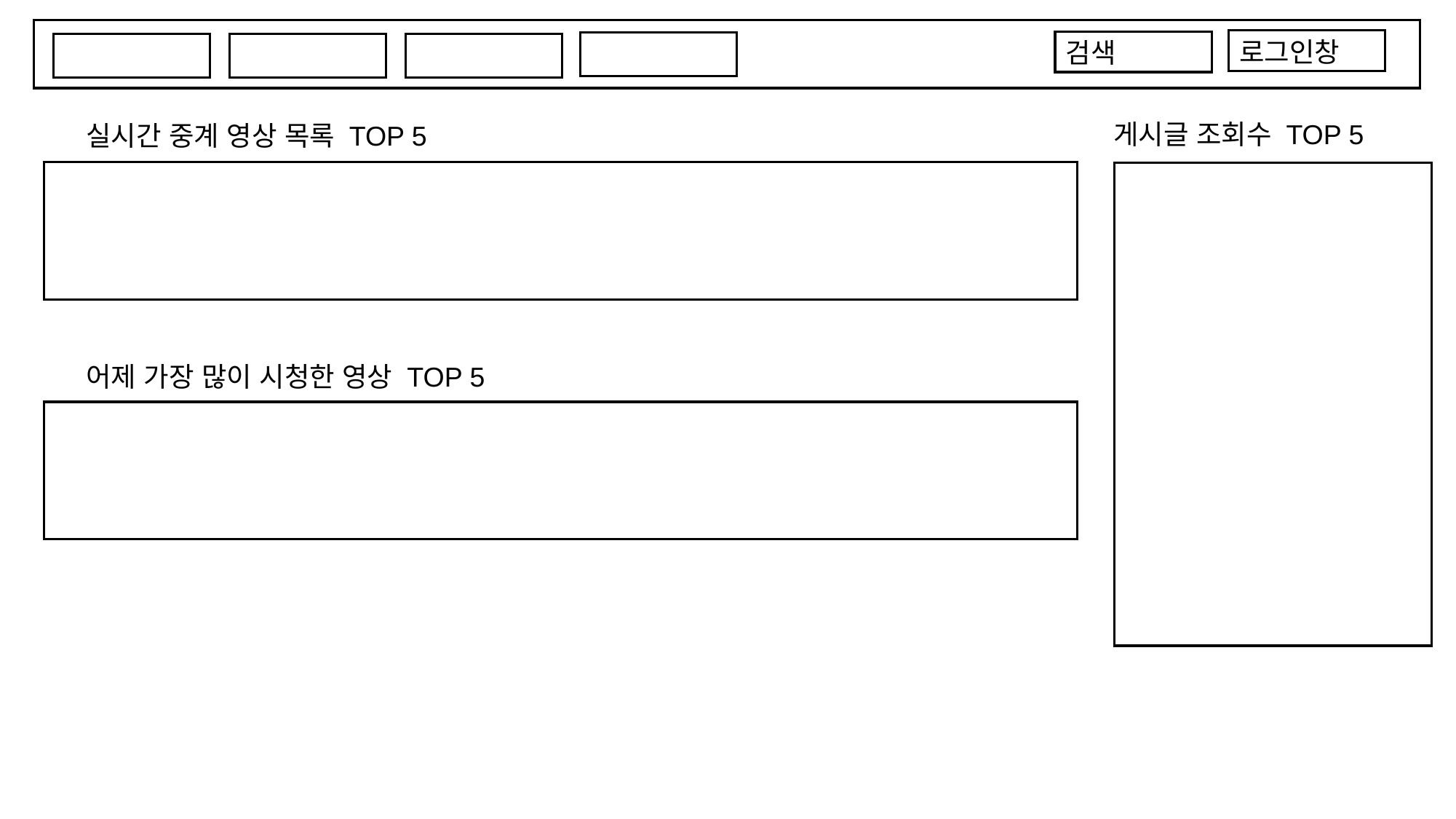

로그인창
검색

게시글 조회수 TOP 5
실시간 중계 영상 목록 TOP 5

어제 가장 많이 시청한 영상 TOP 5